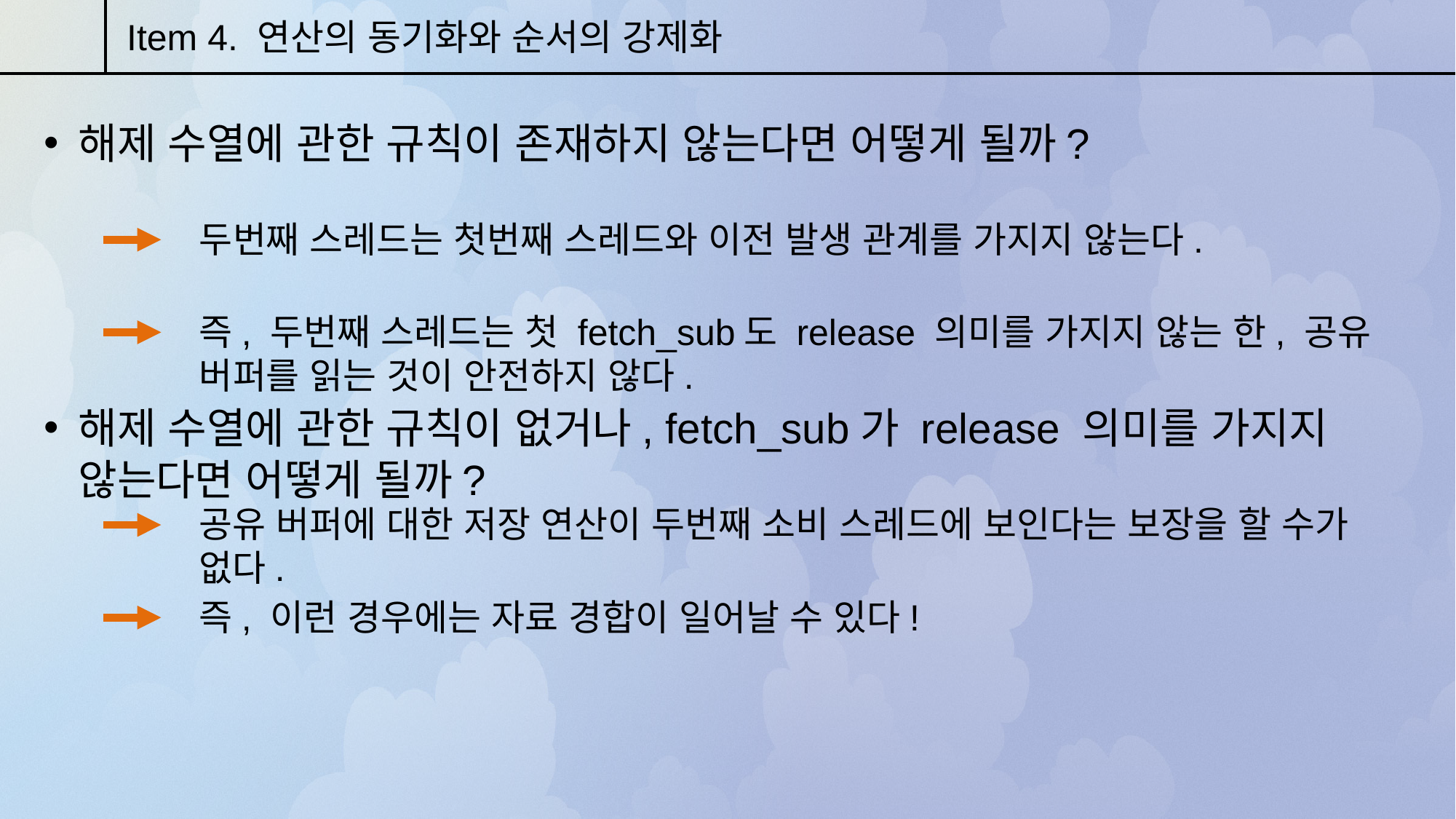

Item 4. 연산의 동기화와 순서의 강제화
해제 수열에 관한 규칙이 존재하지 않는다면 어떻게 될까?
두번째 스레드는 첫번째 스레드와 이전 발생 관계를 가지지 않는다.
즉, 두번째 스레드는 첫 fetch_sub도 release 의미를 가지지 않는 한, 공유 버퍼를 읽는 것이 안전하지 않다.
해제 수열에 관한 규칙이 없거나, fetch_sub가 release 의미를 가지지 않는다면 어떻게 될까?
공유 버퍼에 대한 저장 연산이 두번째 소비 스레드에 보인다는 보장을 할 수가 없다.
즉, 이런 경우에는 자료 경합이 일어날 수 있다!